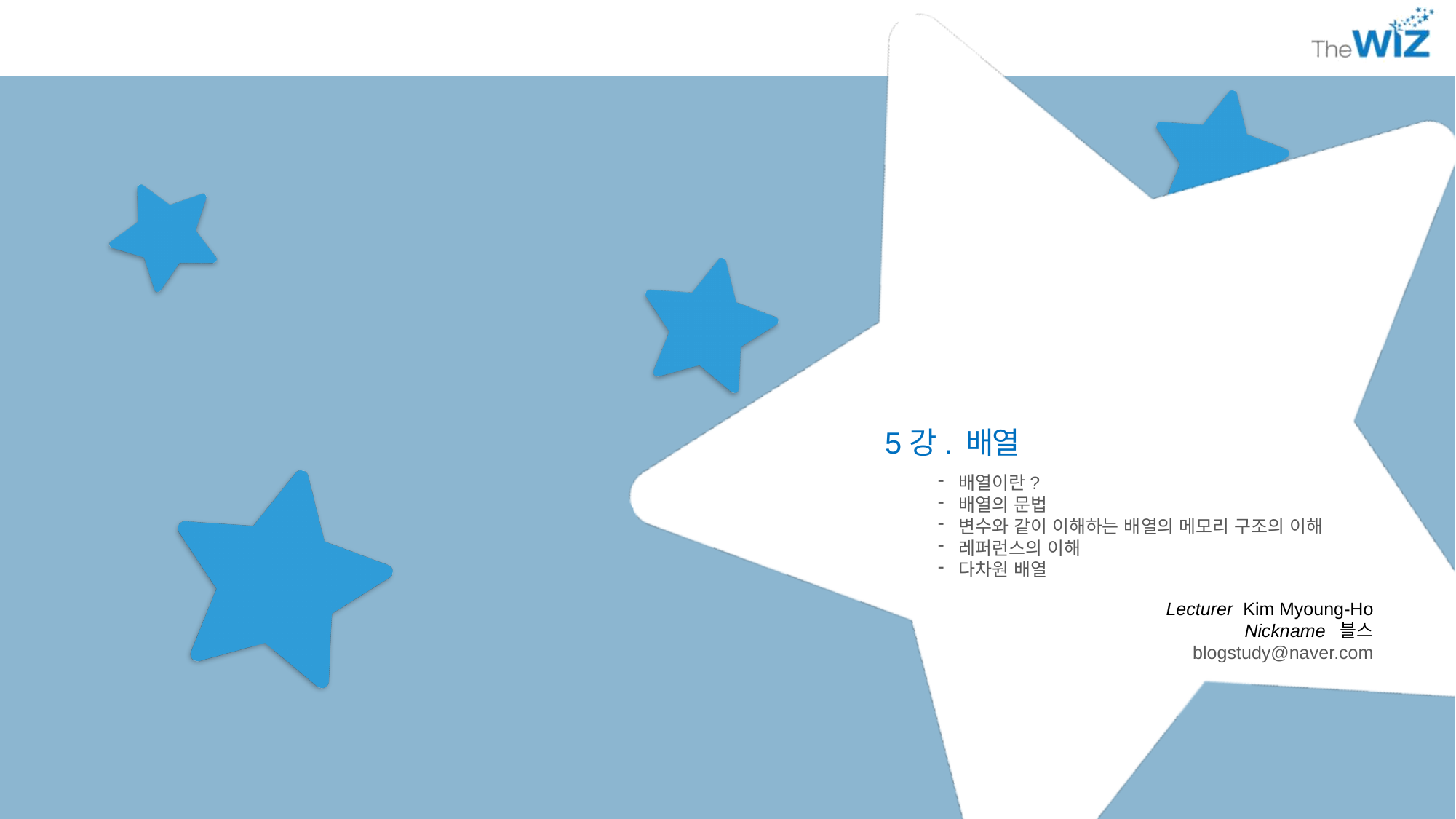

5강. 배열
배열이란?
배열의 문법
변수와 같이 이해하는 배열의 메모리 구조의 이해
레퍼런스의 이해
다차원 배열
Lecturer  Kim Myoung-Ho
Nickname  블스
blogstudy@naver.com